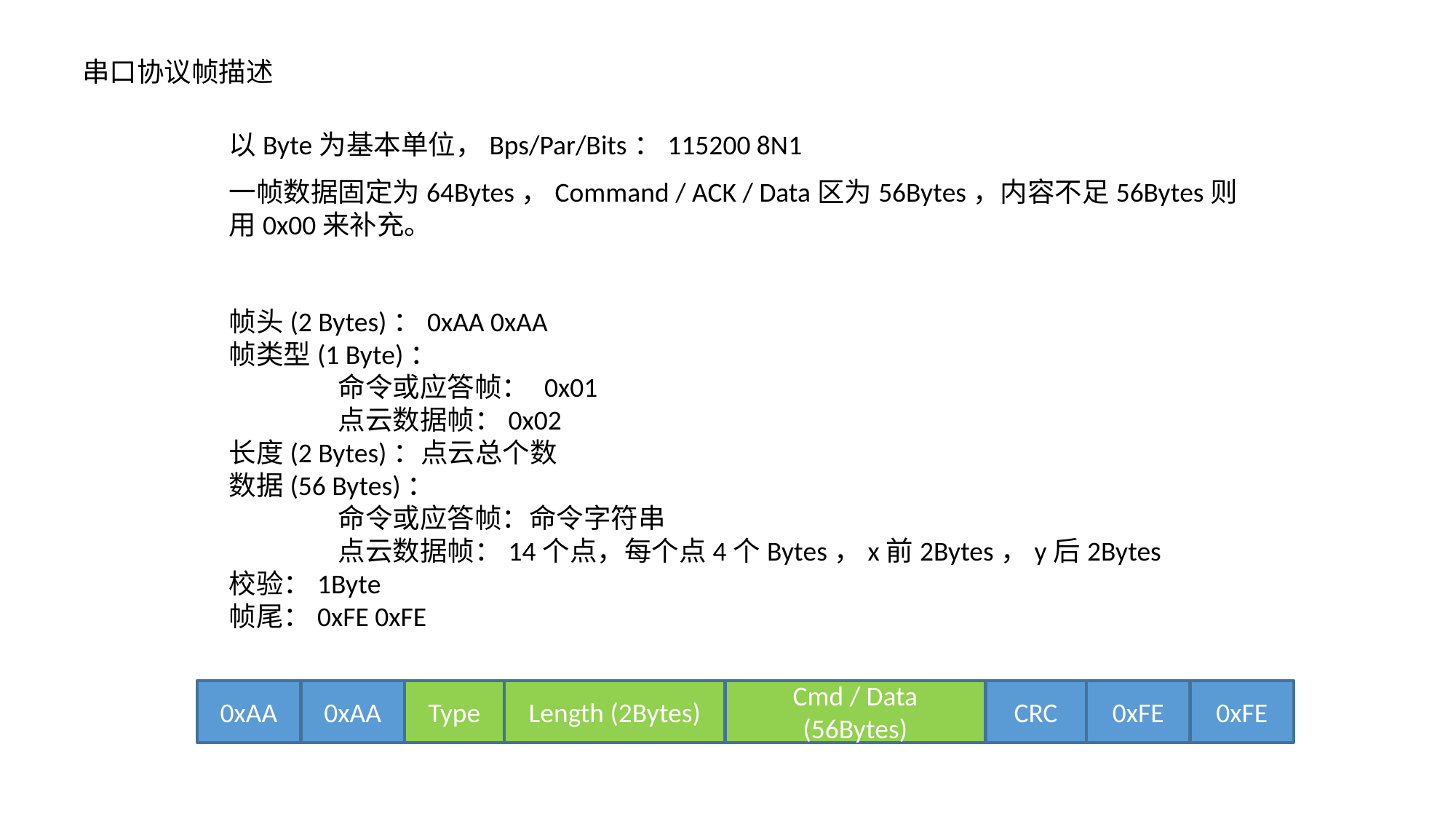

串口协议帧描述
以Byte为基本单位，Bps/Par/Bits：115200 8N1
一帧数据固定为64Bytes，Command / ACK / Data区为56Bytes，内容不足56Bytes则用0x00来补充。
帧头(2 Bytes)：0xAA 0xAA
帧类型(1 Byte)：
	命令或应答帧： 0x01
	点云数据帧：0x02
长度(2 Bytes)：点云总个数
数据(56 Bytes)：
	命令或应答帧：命令字符串
	点云数据帧：14个点，每个点4个Bytes，x前2Bytes，y后2Bytes
校验：1Byte
帧尾：0xFE 0xFE
0xAA
0xAA
Type
Length (2Bytes)
Cmd / Data
(56Bytes)
CRC
0xFE
0xFE